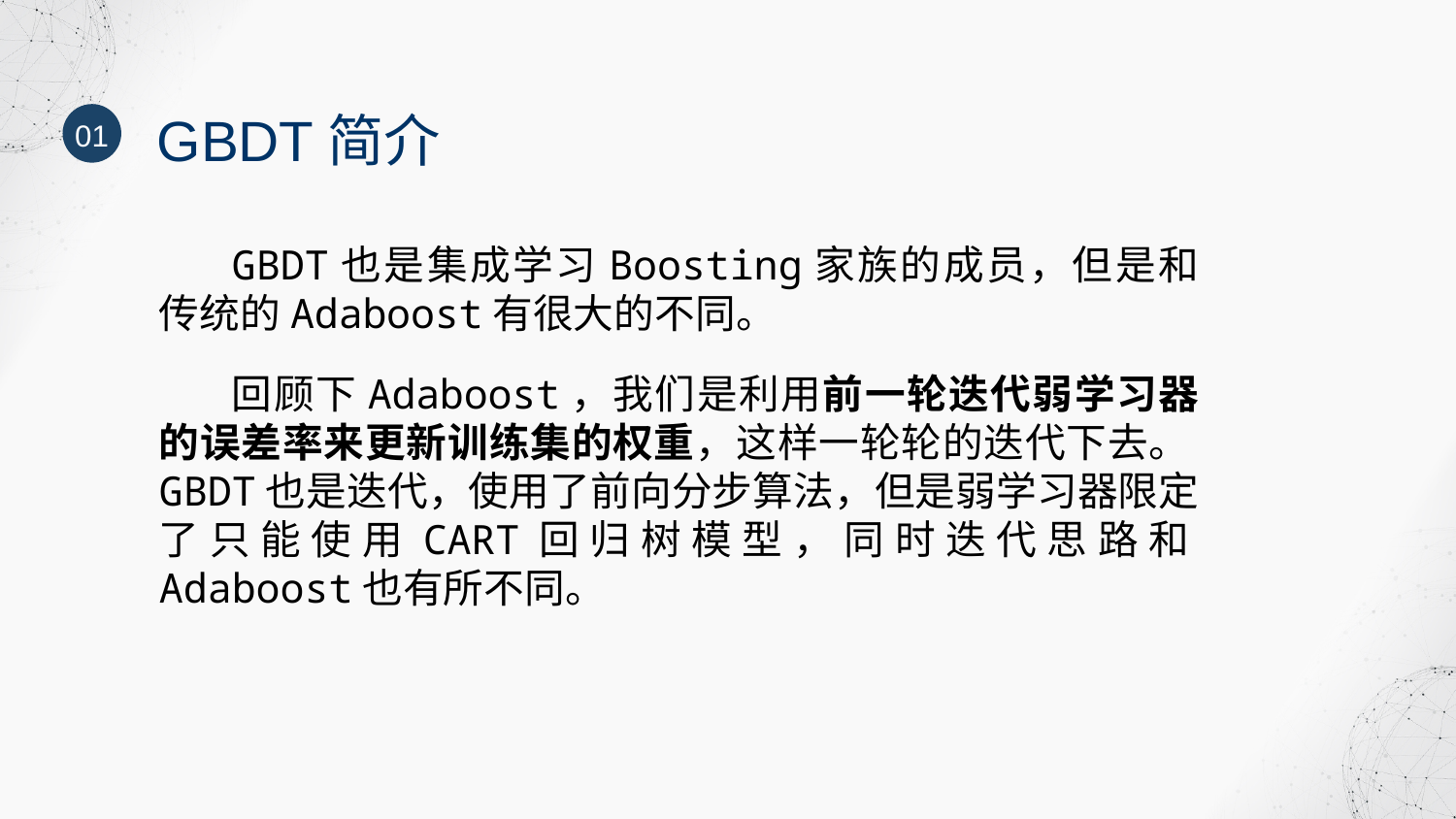

GBDT简介

01
GBDT也是集成学习Boosting家族的成员，但是和传统的Adaboost有很大的不同。
回顾下Adaboost，我们是利用前一轮迭代弱学习器的误差率来更新训练集的权重，这样一轮轮的迭代下去。GBDT也是迭代，使用了前向分步算法，但是弱学习器限定了只能使用CART回归树模型，同时迭代思路和Adaboost也有所不同。